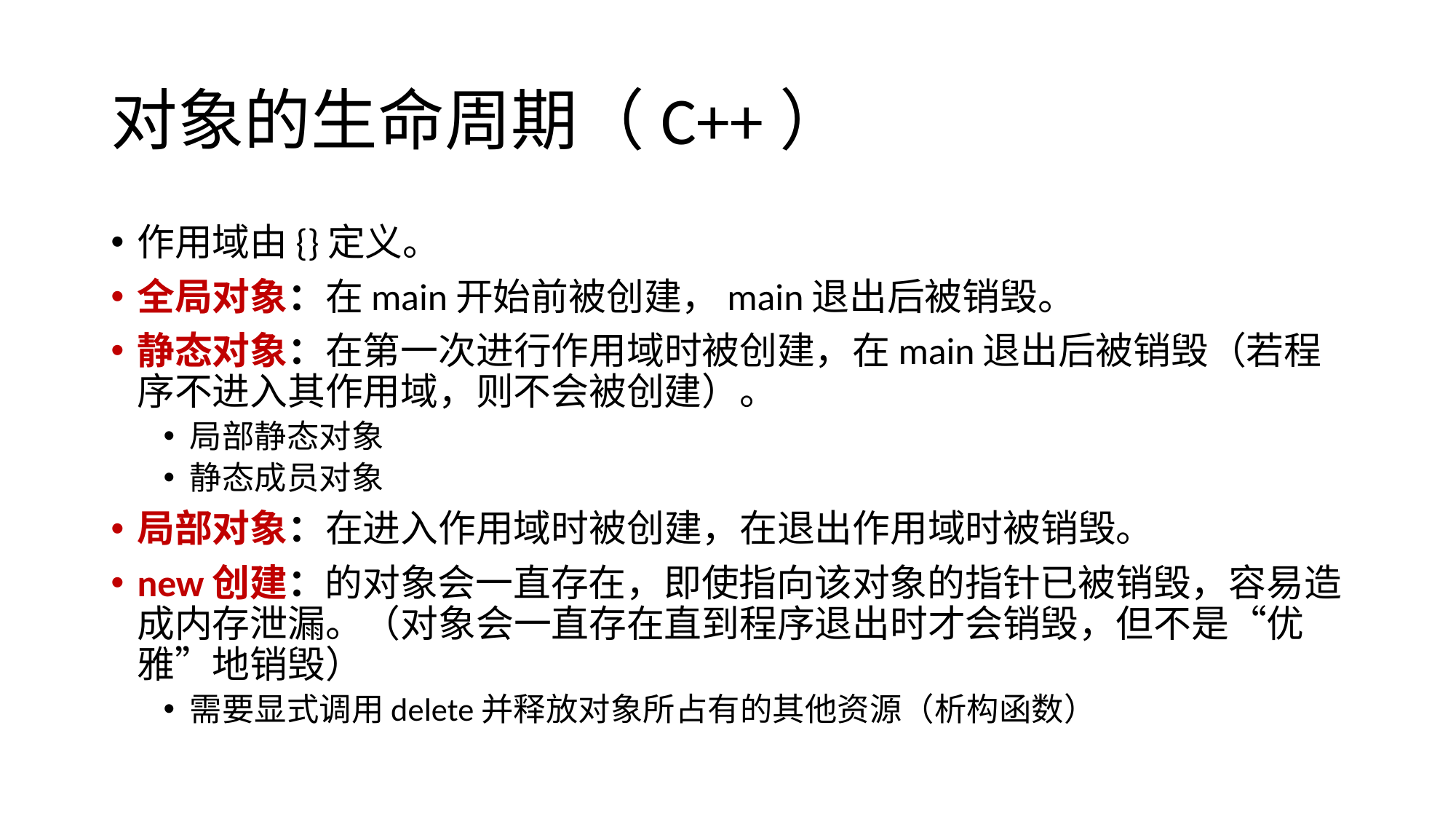

# 对象的生命周期（C++）
作用域由{}定义。
全局对象：在main开始前被创建，main退出后被销毁。
静态对象：在第一次进行作用域时被创建，在main退出后被销毁（若程序不进入其作用域，则不会被创建）。
局部静态对象
静态成员对象
局部对象：在进入作用域时被创建，在退出作用域时被销毁。
new创建：的对象会一直存在，即使指向该对象的指针已被销毁，容易造成内存泄漏。（对象会一直存在直到程序退出时才会销毁，但不是“优雅”地销毁）
需要显式调用delete并释放对象所占有的其他资源（析构函数）